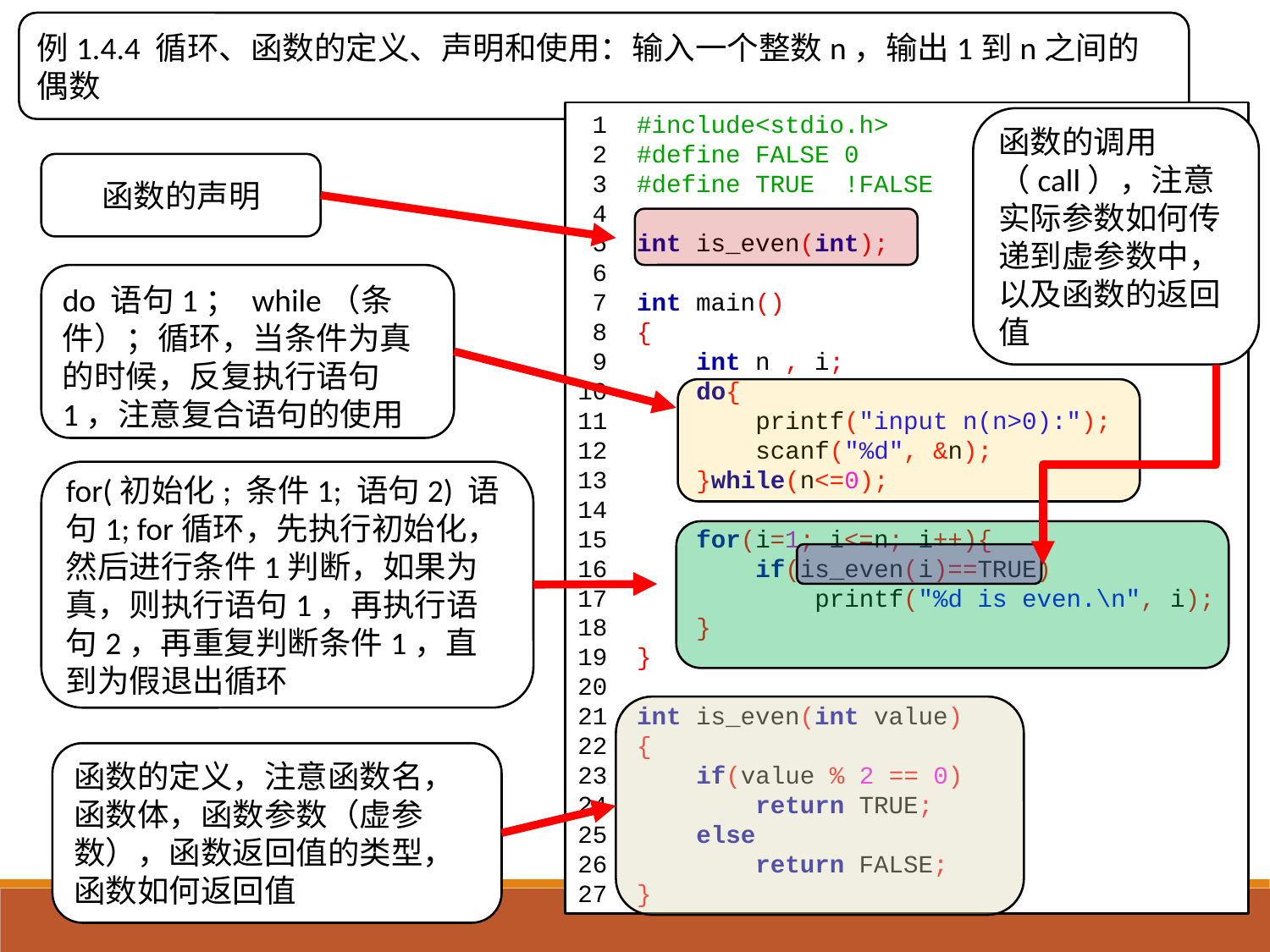

例1.4.4 循环、函数的定义、声明和使用：输入一个整数n，输出1到n之间的偶数
 1  #include<stdio.h>
 2  #define FALSE 0
 3  #define TRUE  !FALSE
 4
 5  int is_even(int);
 6
 7  int main()
 8  {
 9      int n , i;
10      do{
11          printf("input n(n>0):");
12          scanf("%d", &n);
13      }while(n<=0);
14
15      for(i=1; i<=n; i++){
16          if(is_even(i)==TRUE)
17              printf("%d is even.\n", i);
18      }
19  }
20
21  int is_even(int value)
22  {
23      if(value % 2 == 0)
24          return TRUE;
25      else
26          return FALSE;
27  }
函数的调用（call），注意实际参数如何传递到虚参数中，以及函数的返回值

函数的声明

do 语句1； while（条件）；循环，当条件为真的时候，反复执行语句1，注意复合语句的使用

for(初始化; 条件1; 语句2) 语句1; for循环，先执行初始化，然后进行条件1判断，如果为真，则执行语句1，再执行语句2，再重复判断条件1，直到为假退出循环

函数的定义，注意函数名，函数体，函数参数（虚参数），函数返回值的类型，函数如何返回值